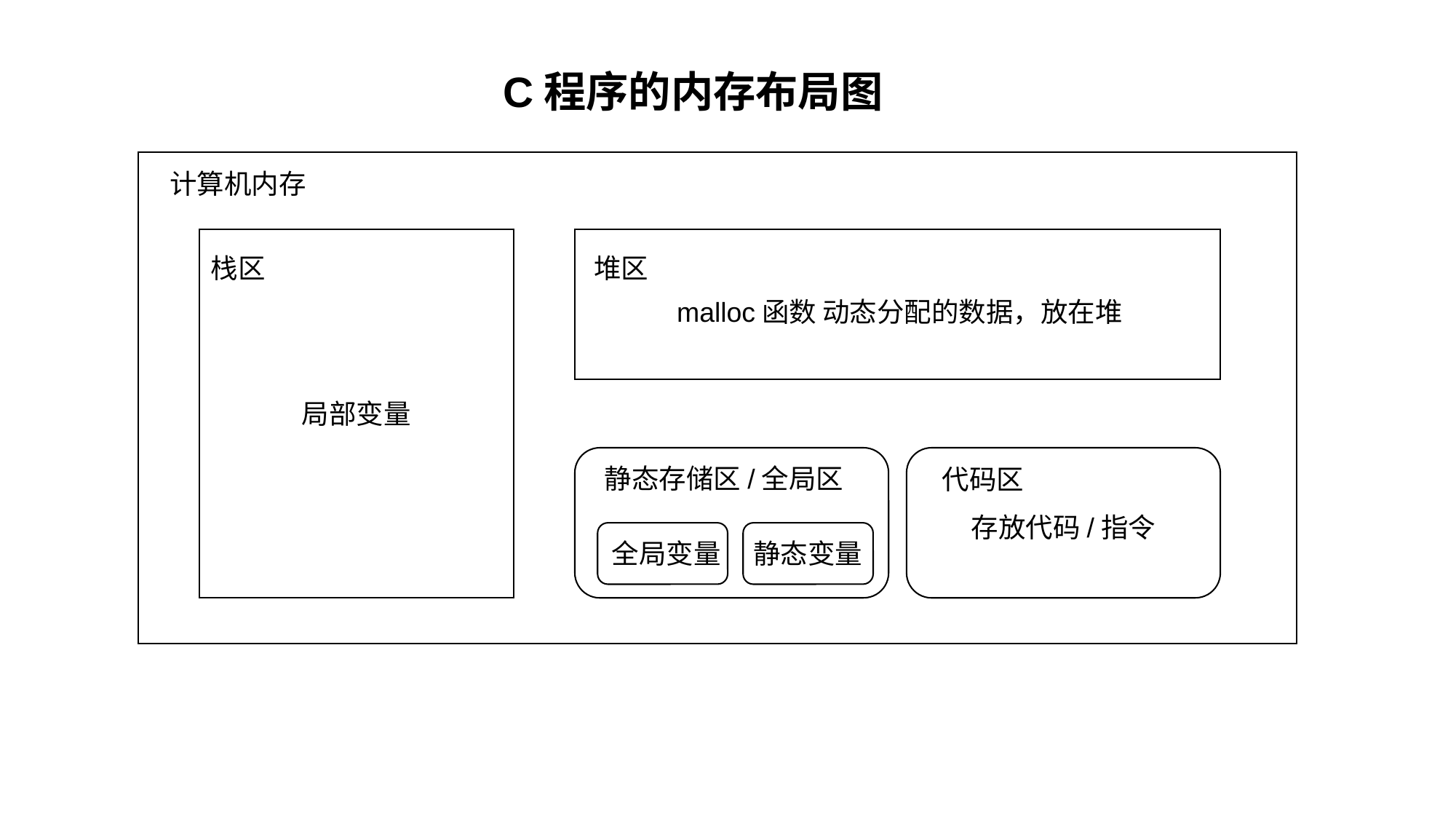

C程序的内存布局图

计算机内存

栈区
堆区
malloc函数 动态分配的数据，放在堆
局部变量

静态存储区/全局区
代码区
存放代码/指令

静态变量
全局变量